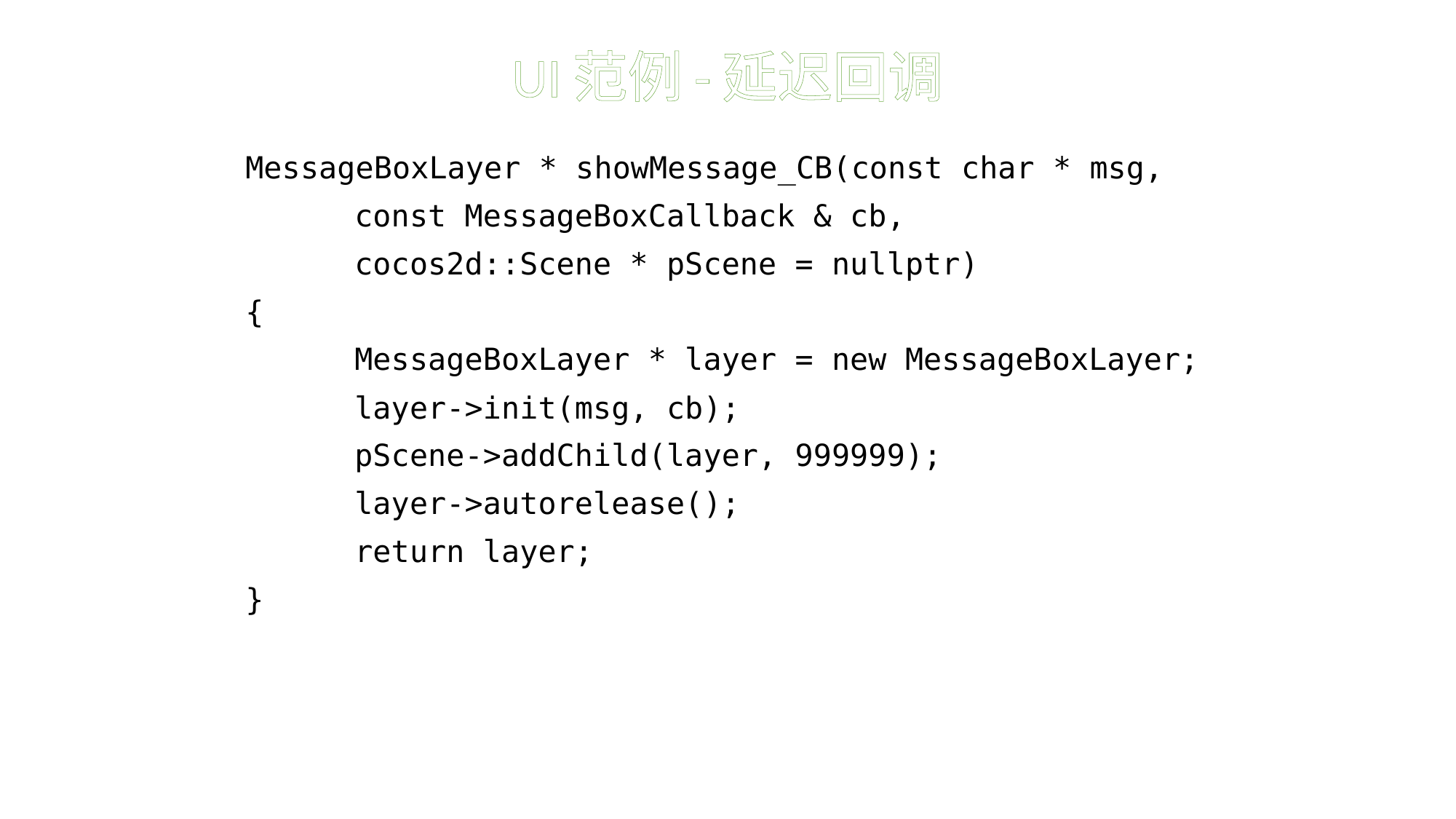

# UI范例-延迟回调
MessageBoxLayer * showMessage_CB(const char * msg,
	const MessageBoxCallback & cb,
	cocos2d::Scene * pScene = nullptr)
{
	MessageBoxLayer * layer = new MessageBoxLayer;
	layer->init(msg, cb);
	pScene->addChild(layer, 999999);
	layer->autorelease();
	return layer;
}